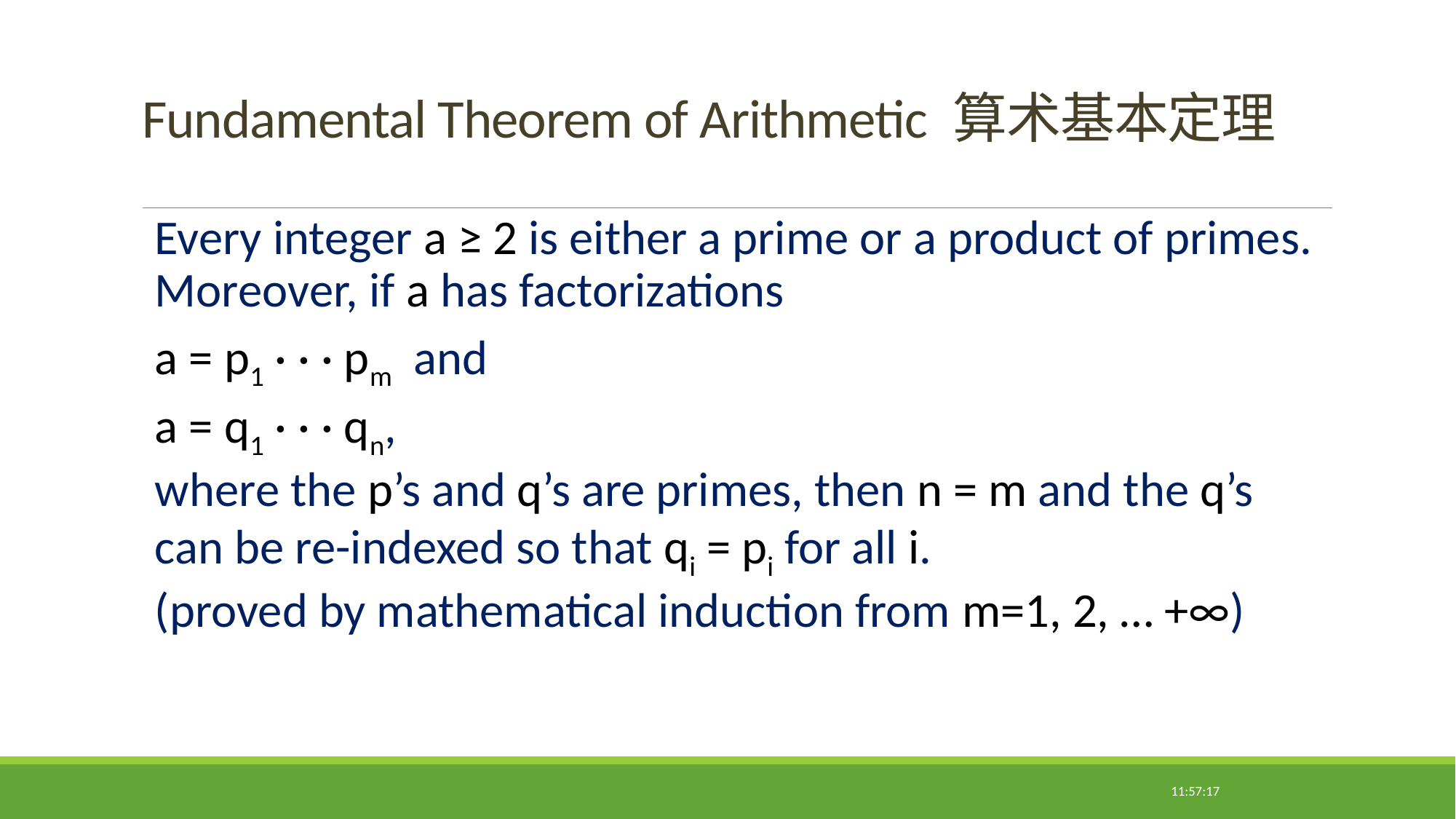

# Fundamental Theorem of Arithmetic 算术基本定理
Every integer a ≥ 2 is either a prime or a product of primes. Moreover, if a has factorizations
a = p1 · · · pm  and
a = q1 · · · qn,
where the p’s and q’s are primes, then n = m and the q’s can be re-indexed so that qi = pi for all i.
(proved by mathematical induction from m=1, 2, … +∞)
11:57:17